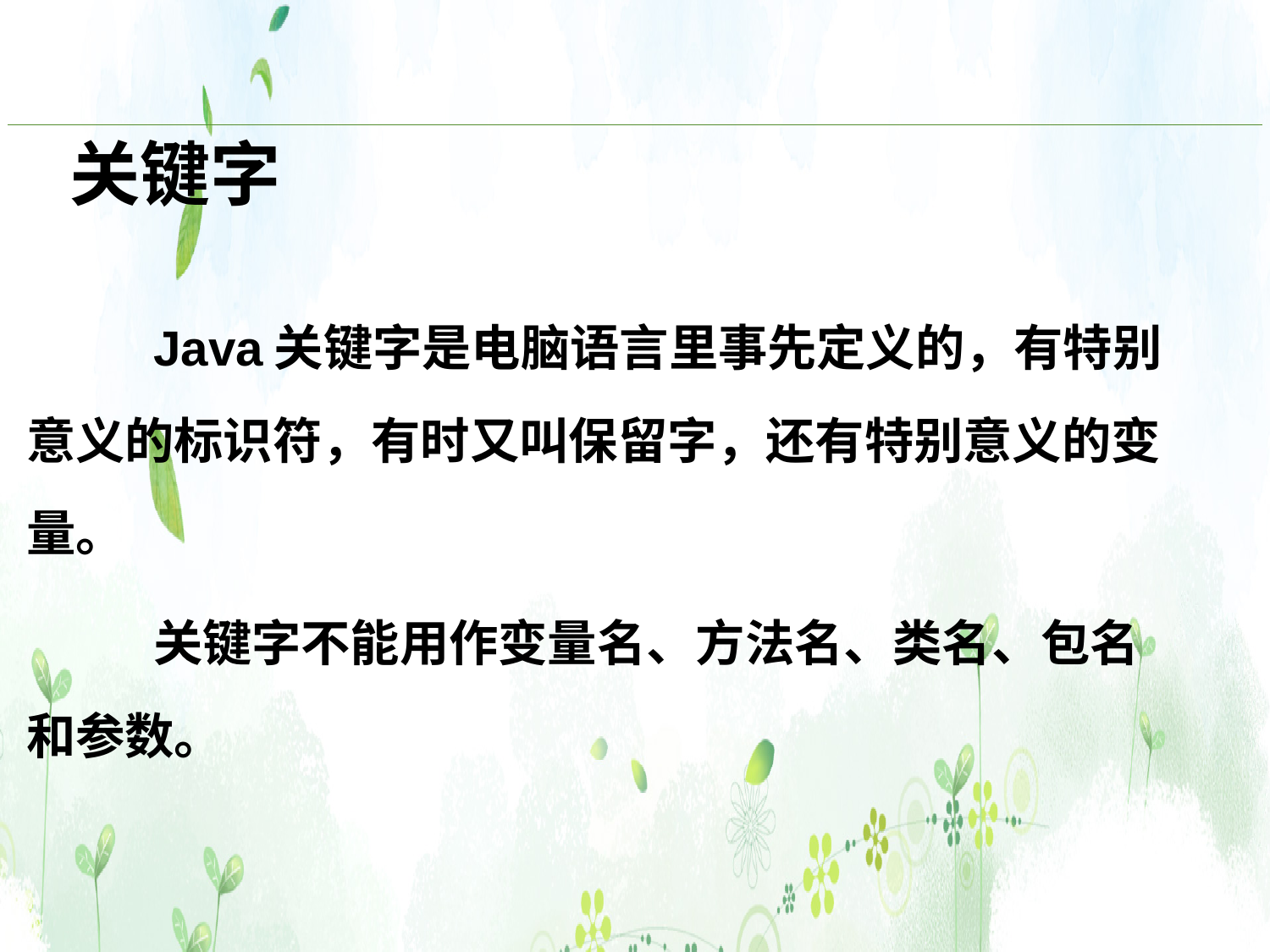

# 关键字
	Java关键字是电脑语言里事先定义的，有特别意义的标识符，有时又叫保留字，还有特别意义的变量。
	关键字不能用作变量名、方法名、类名、包名和参数。